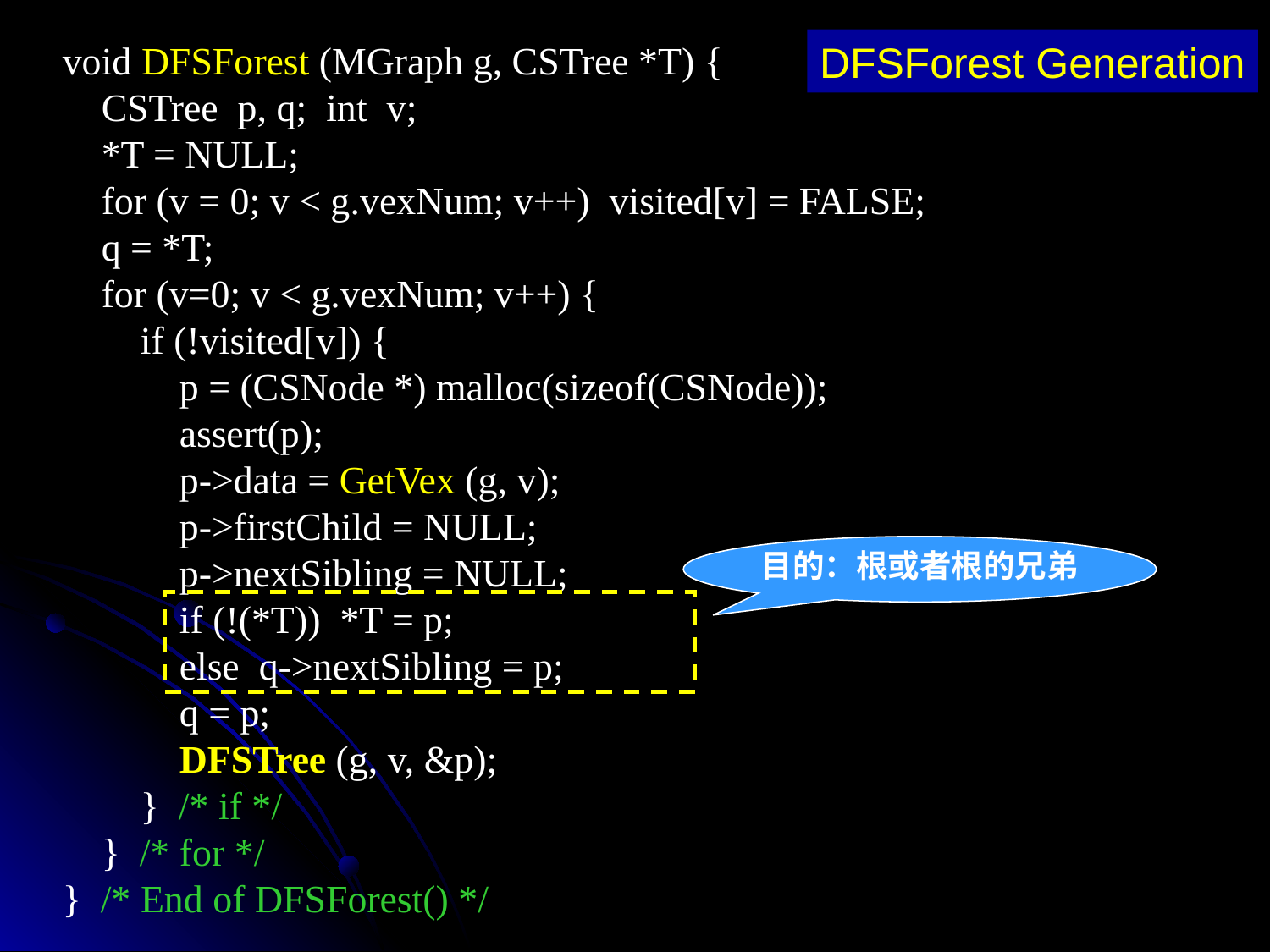

DFSForest Generation
void DFSForest (MGraph g, CSTree *T) {
    CSTree  p, q;  int  v;
    *T = NULL;
    for (v = 0; v < g.vexNum; v++)  visited[v] = FALSE;
    q = *T;
    for (v=0; v < g.vexNum; v++) {
        if (!visited[v]) {
            p = (CSNode *) malloc(sizeof(CSNode));
            assert(p);
            p->data = GetVex (g, v);
            p->firstChild = NULL;
            p->nextSibling = NULL;
            if (!(*T))  *T = p;
            else  q->nextSibling = p;
            q = p;
            DFSTree (g, v, &p);
        }  /* if */
    }  /* for */
}  /* End of DFSForest() */
目的：根或者根的兄弟